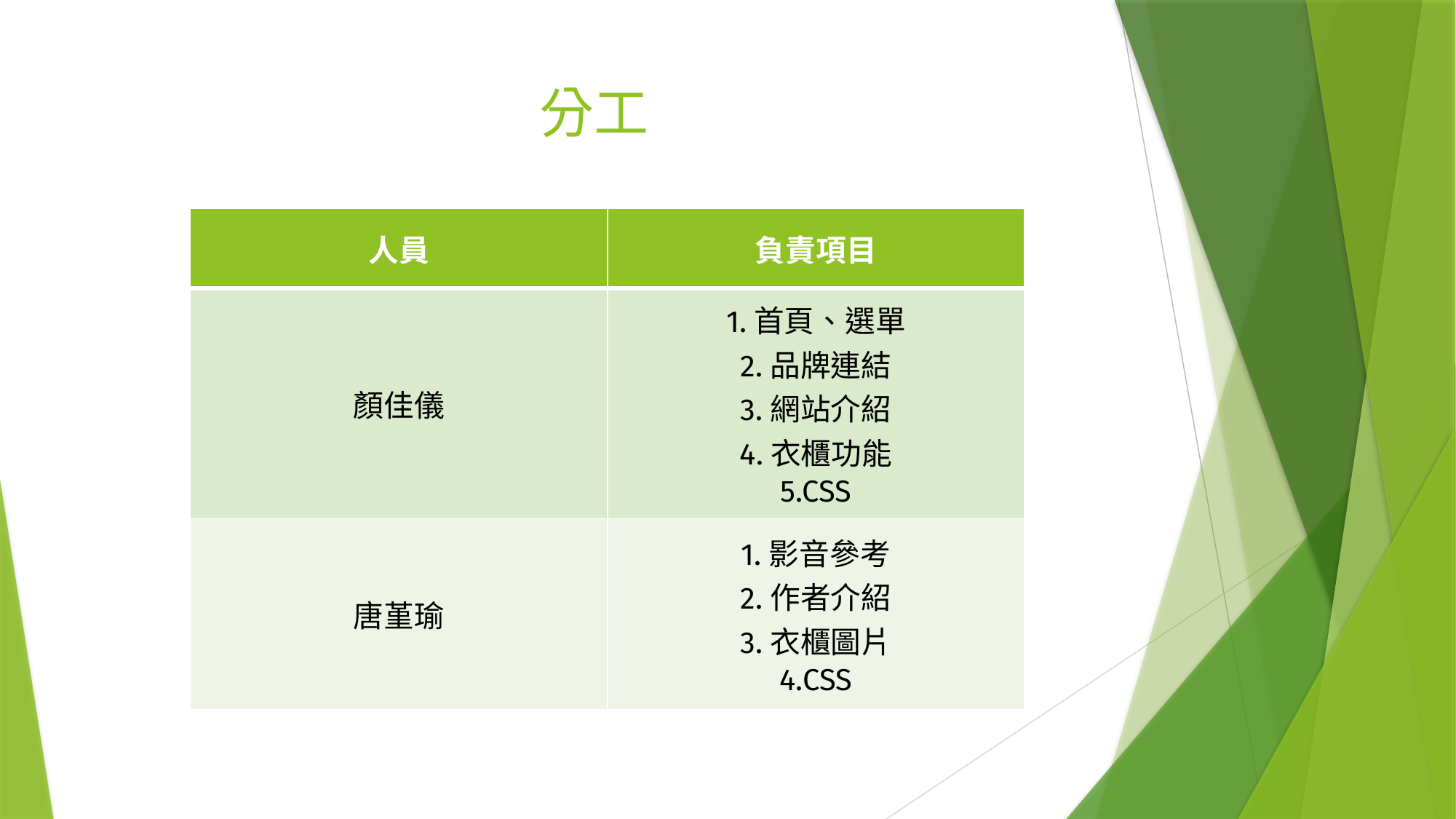

# 分工
| 人員 | 負責項目 |
| --- | --- |
| 顏佳儀 | 1.首頁、選單 2.品牌連結 3.網站介紹 4.衣櫃功能 5.CSS |
| 唐堇瑜 | 1.影音參考 2.作者介紹 3.衣櫃圖片 4.CSS |